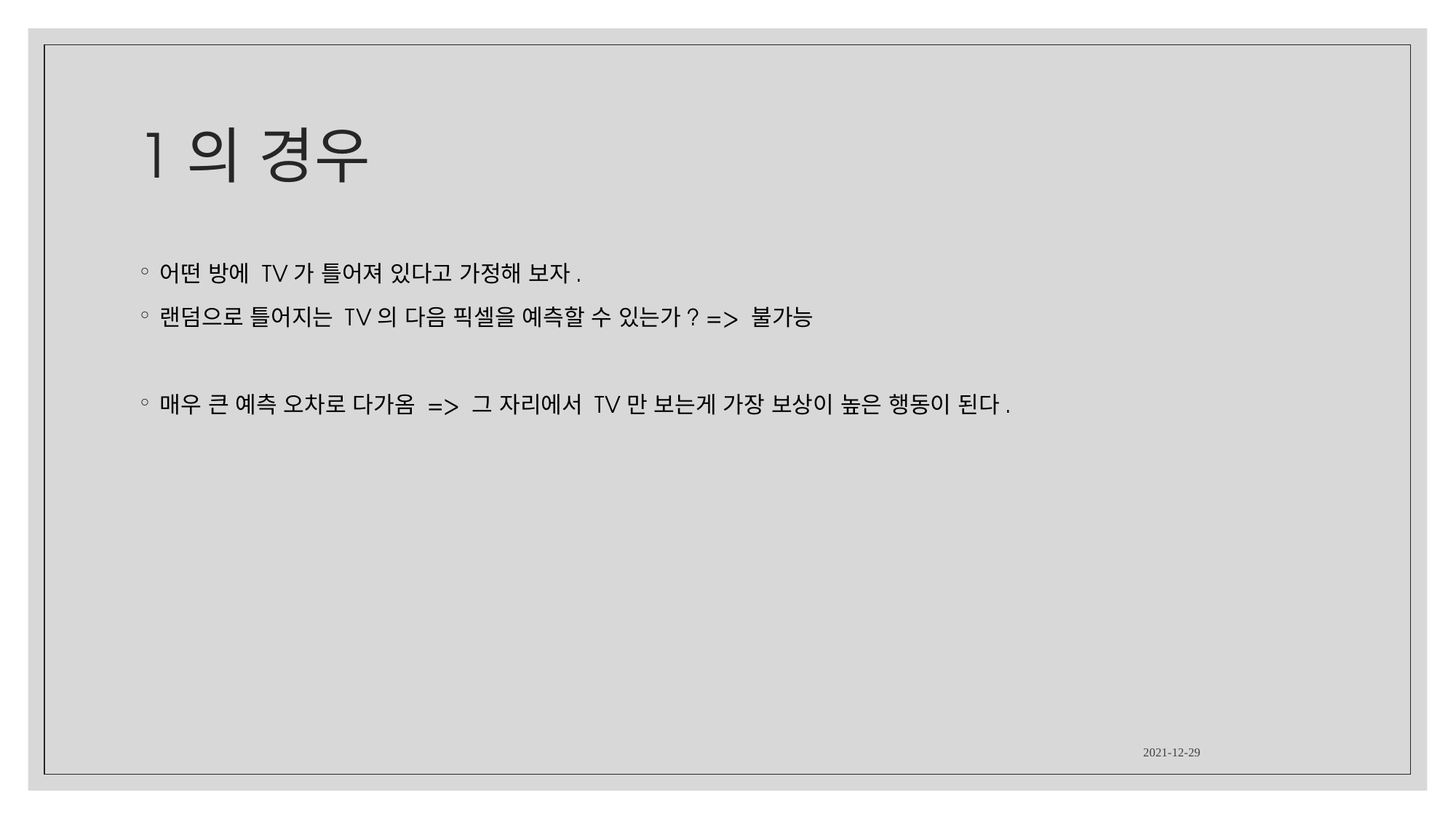

# 1의 경우
어떤 방에 TV가 틀어져 있다고 가정해 보자.
랜덤으로 틀어지는 TV의 다음 픽셀을 예측할 수 있는가? => 불가능

매우 큰 예측 오차로 다가옴 => 그 자리에서 TV만 보는게 가장 보상이 높은 행동이 된다.
2021-12-29